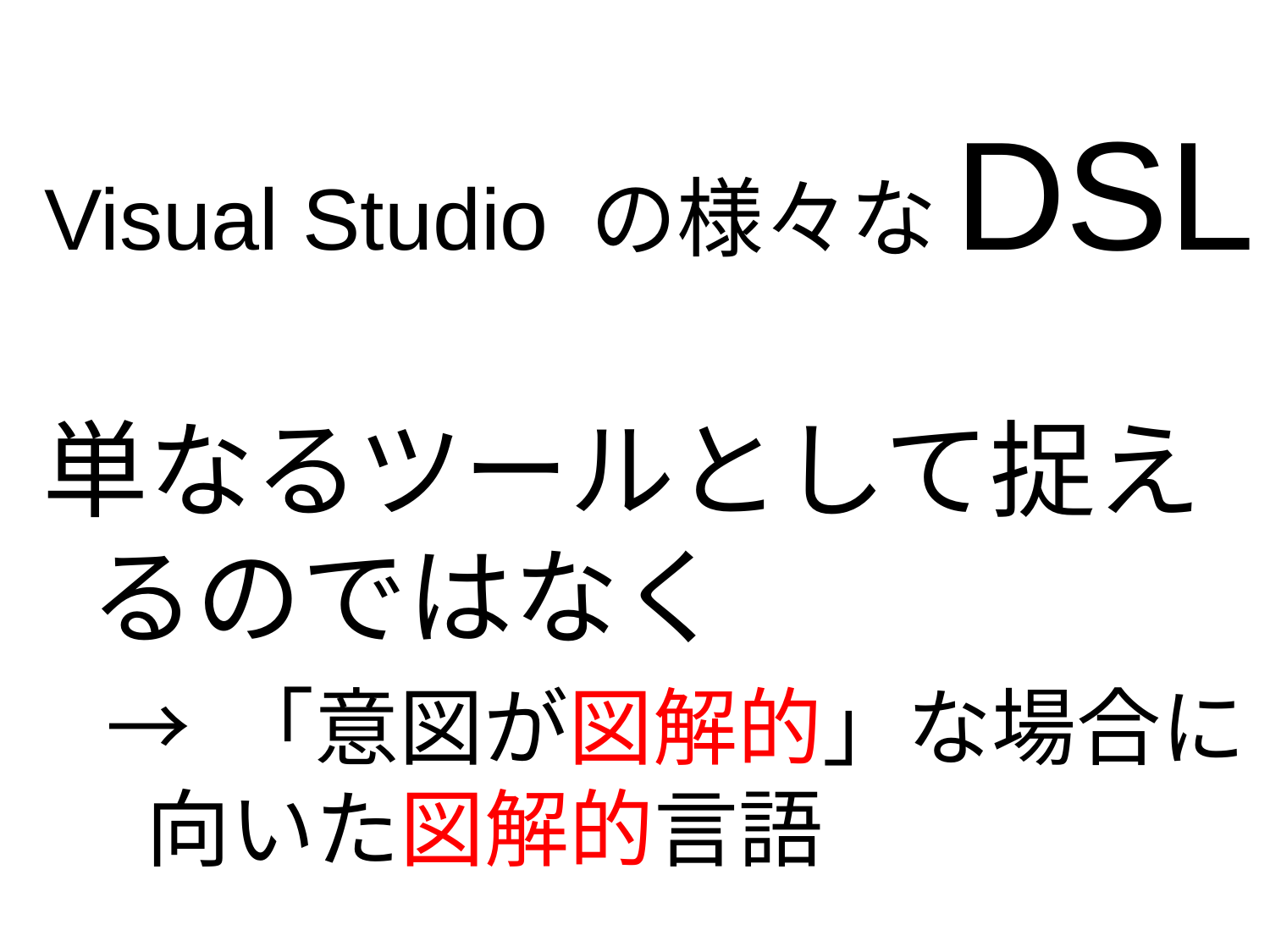

# Visual Studio の様々なDSL
単なるツールとして捉えるのではなく
→ 「意図が図解的」な場合に向いた図解的言語